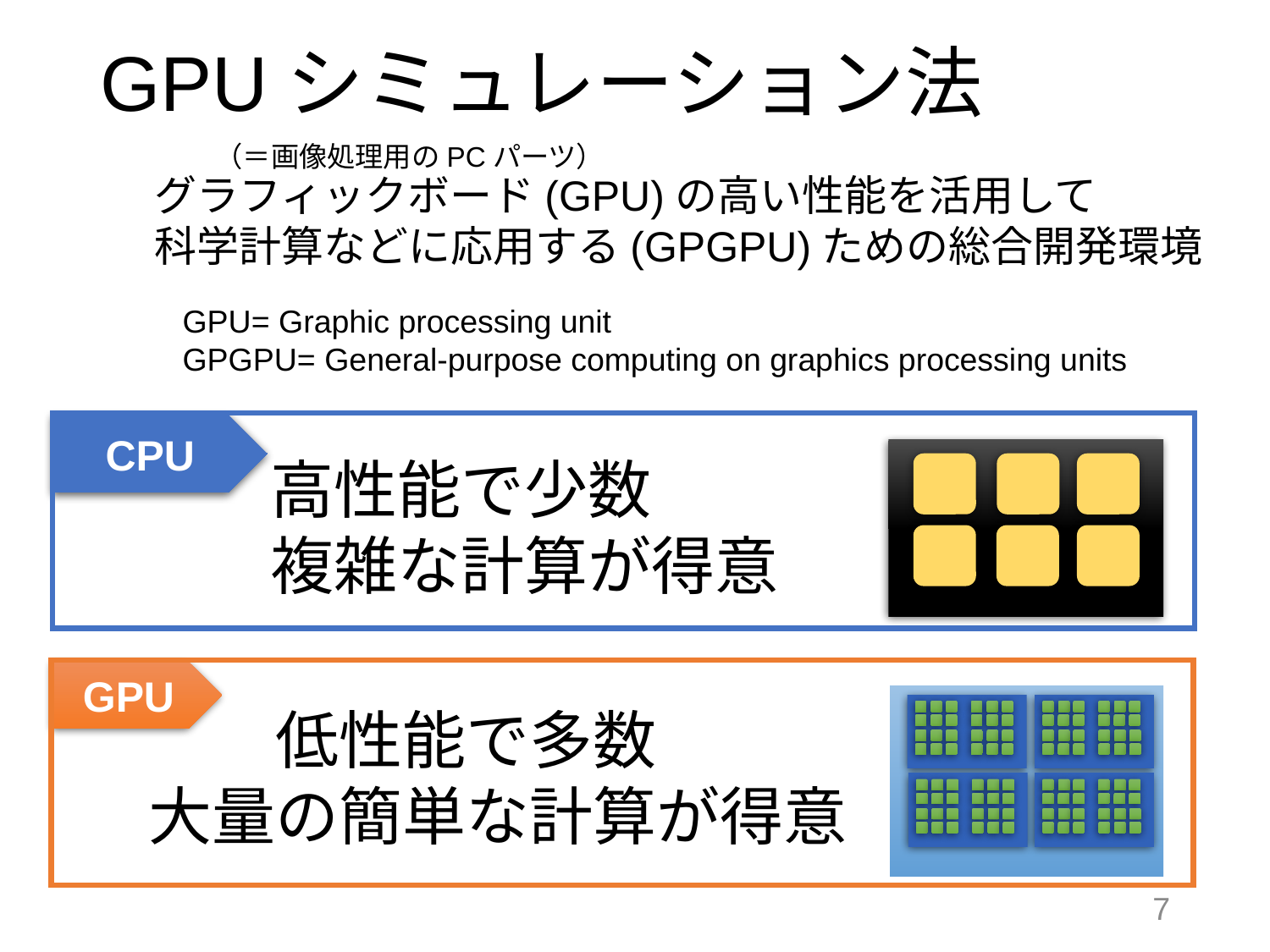

# GPUシミュレーション法
（＝画像処理用のPCパーツ）
グラフィックボード(GPU)の高い性能を活用して
科学計算などに応用する(GPGPU)ための総合開発環境
GPU= Graphic processing unit
GPGPU= General-purpose computing on graphics processing units

CPU

高性能で少数
複雑な計算が得意

GPU

　　低性能で多数
大量の簡単な計算が得意
7